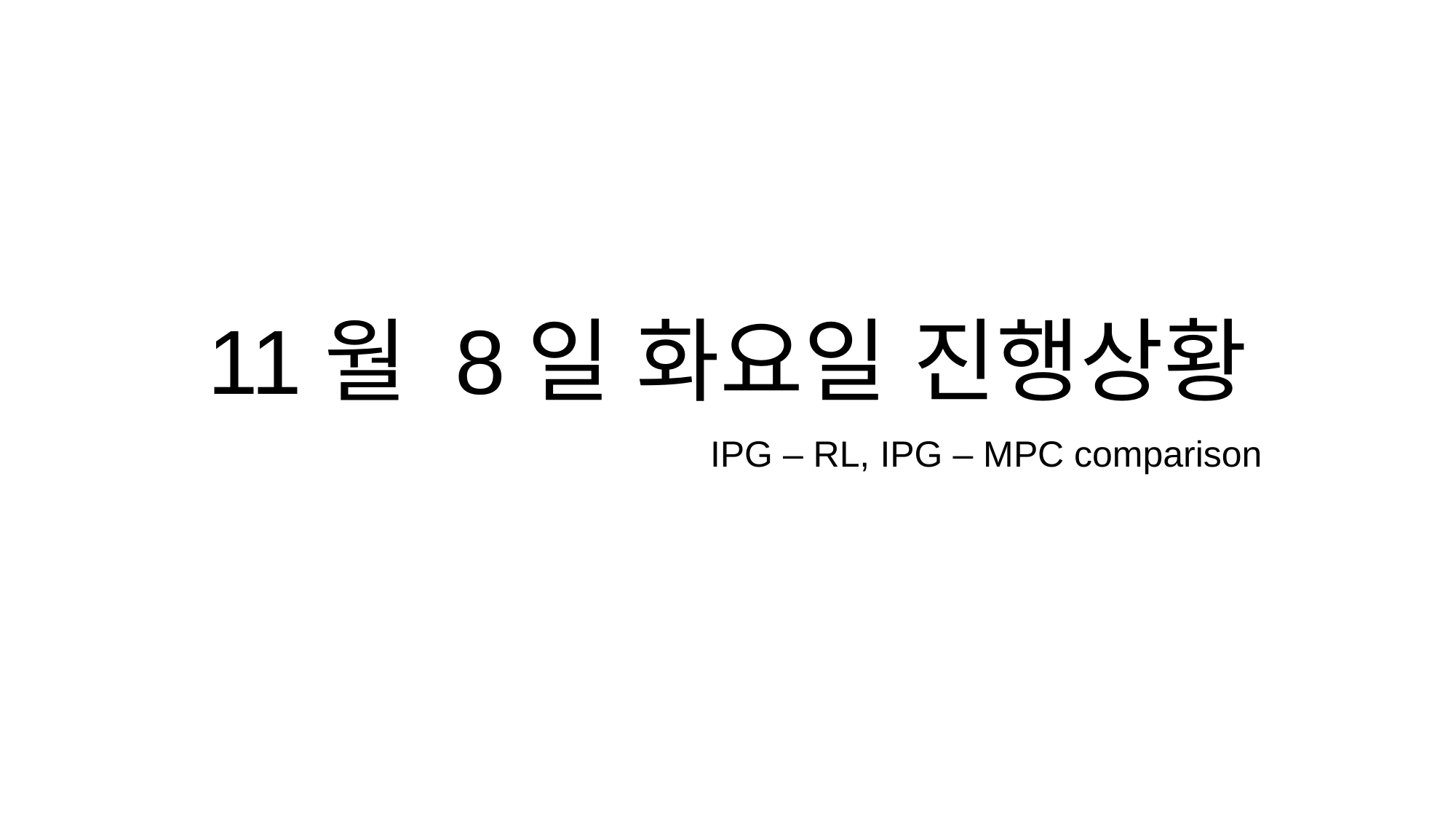

# 11월 8일 화요일 진행상황
IPG – RL, IPG – MPC comparison